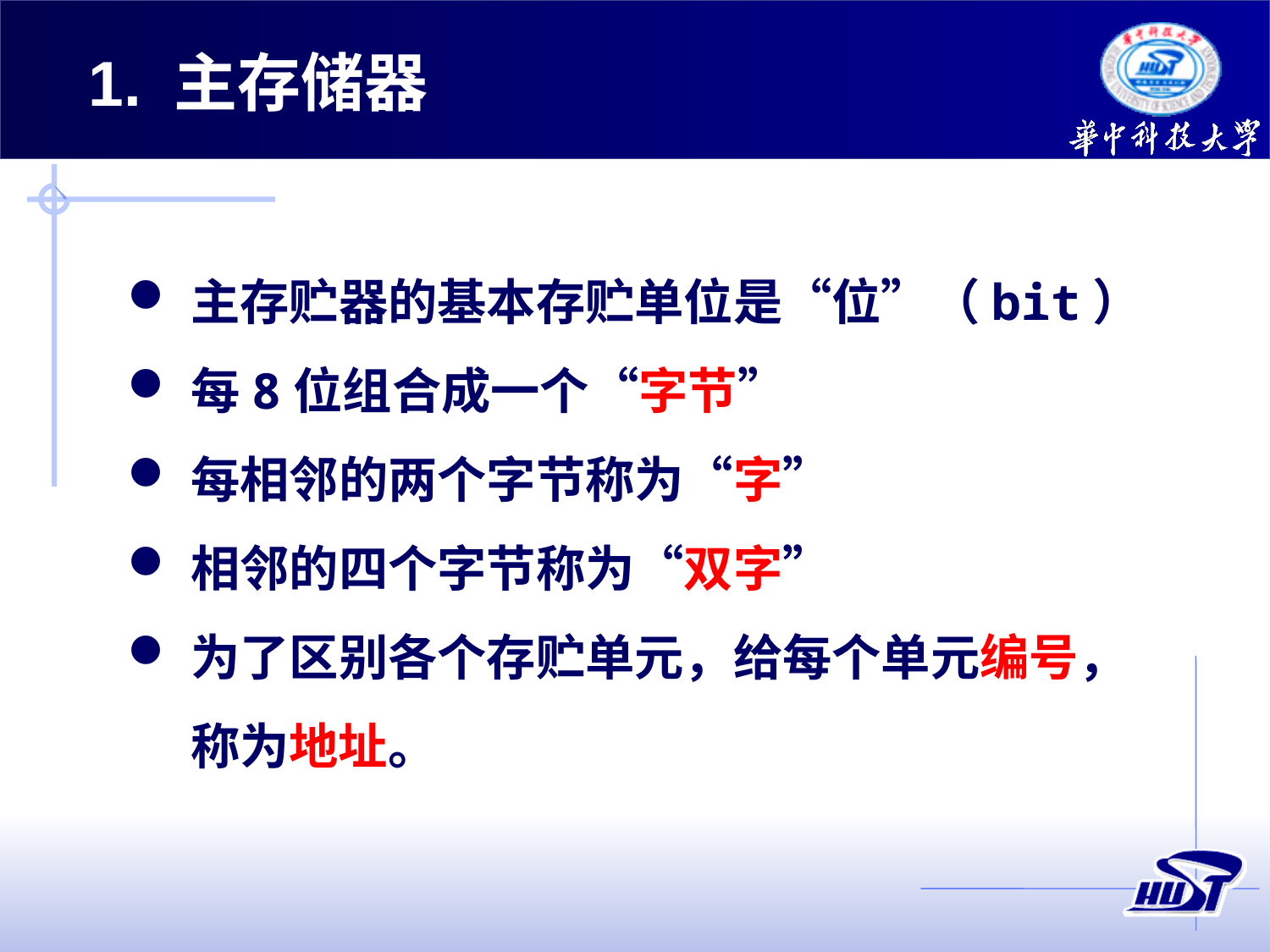

1. 主存储器
主存贮器的基本存贮单位是“位”（bit）
每8位组合成一个“字节”
每相邻的两个字节称为“字”
相邻的四个字节称为“双字”
为了区别各个存贮单元，给每个单元编号，称为地址。